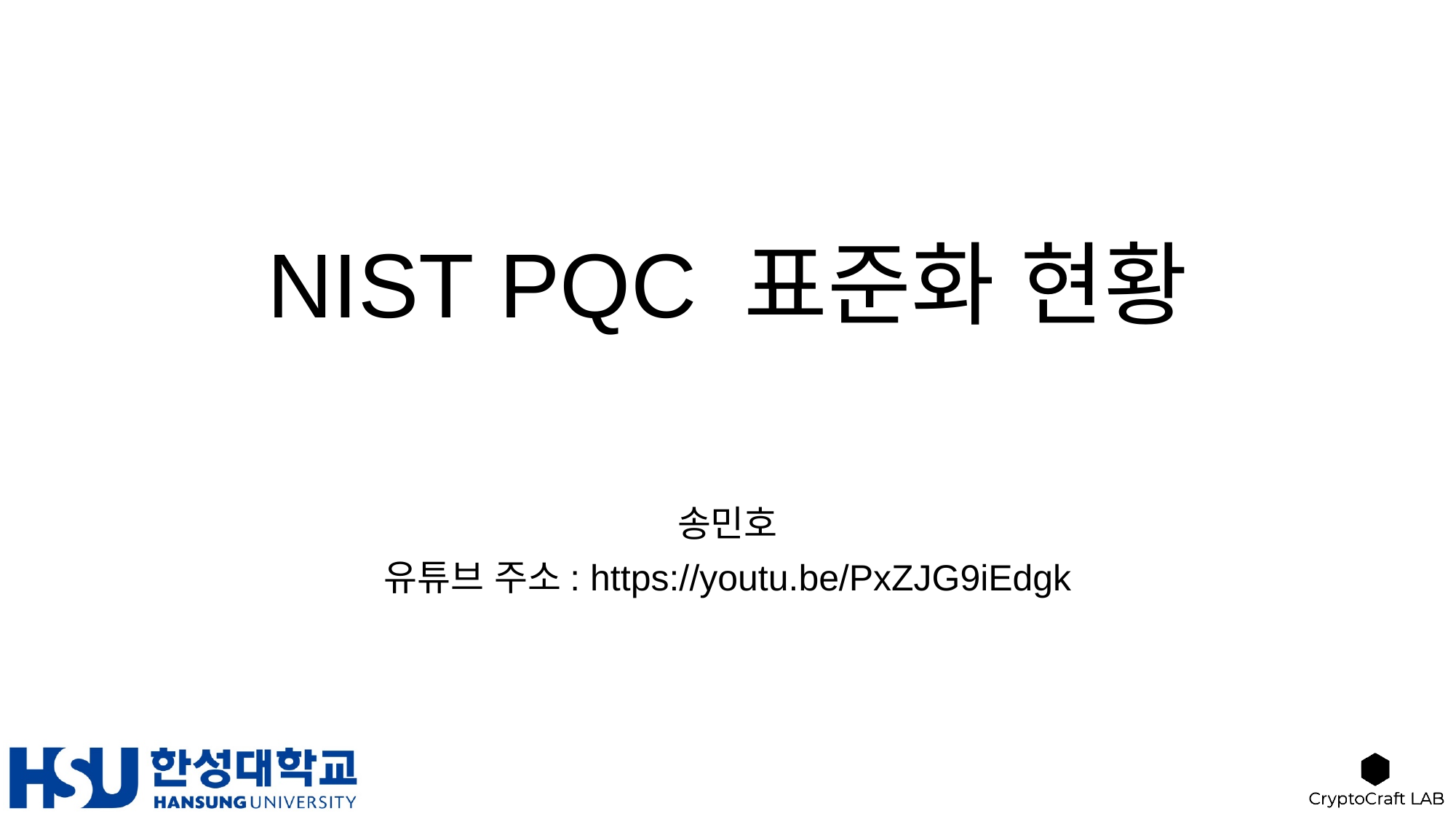

# NIST PQC 표준화 현황
송민호
유튜브 주소: https://youtu.be/PxZJG9iEdgk